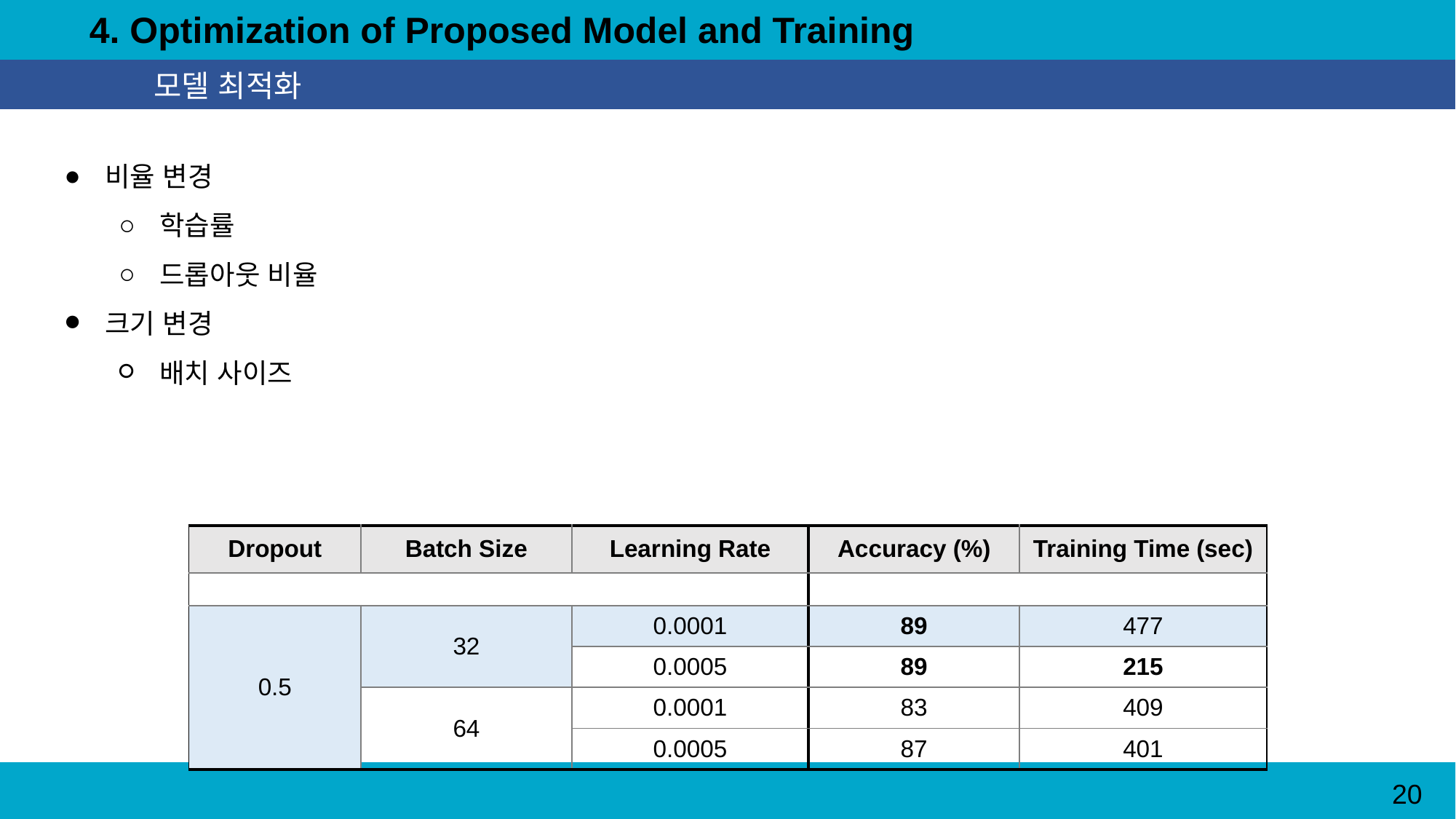

4. Optimization of Proposed Model and Training

모델 최적화
비율 변경
학습률
드롭아웃 비율
크기 변경
배치 사이즈

| Dropout | Batch Size | Learning Rate | Accuracy (%) | Training Time (sec) |
| --- | --- | --- | --- | --- |
|  |  |  |  |  |
| 0.5 | 32 | 0.0001 | 89 | 477 |
|  |  | 0.0005 | 89 | 215 |
|  | 64 | 0.0001 | 83 | 409 |
|  |  | 0.0005 | 87 | 401 |